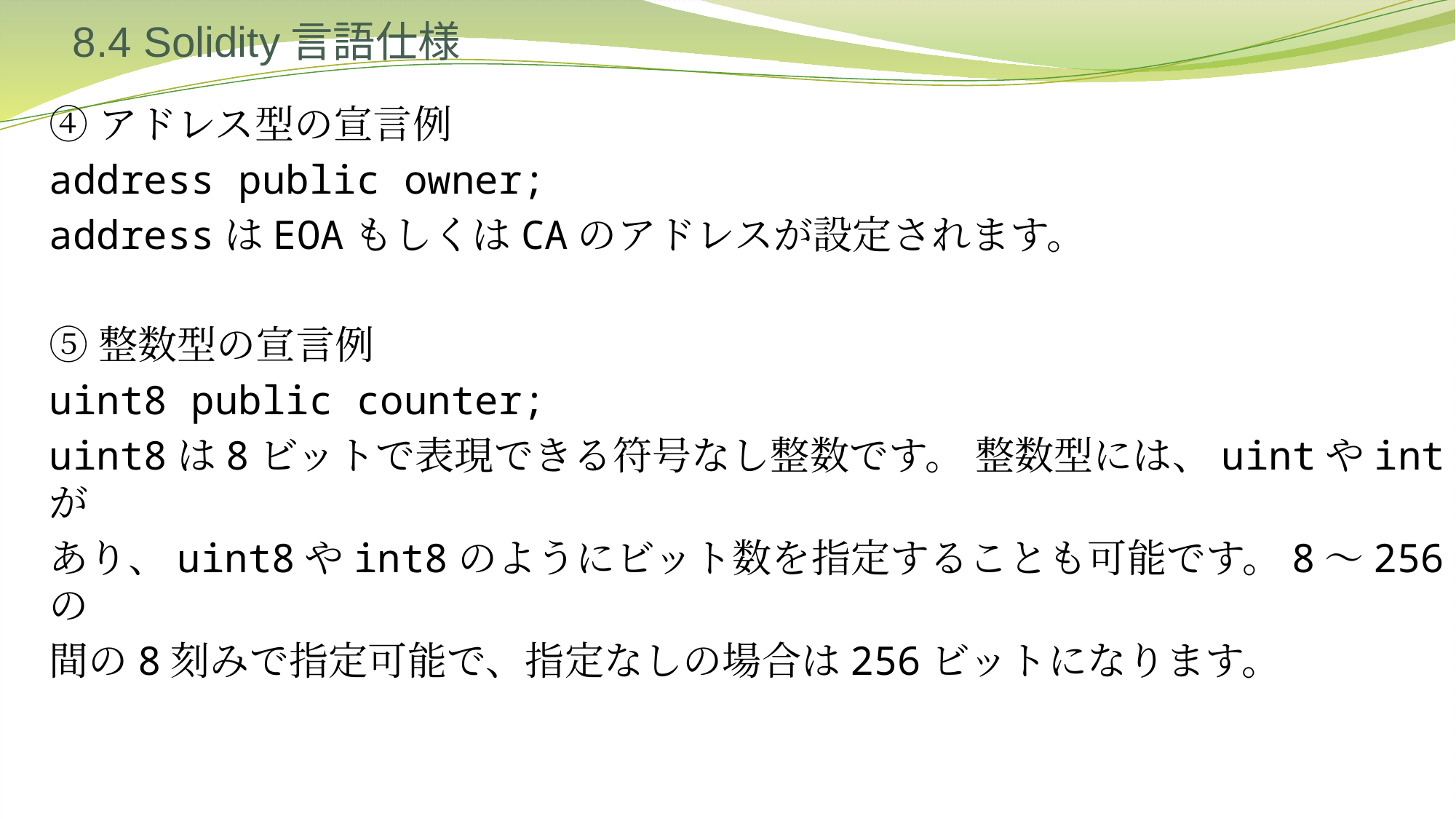

# 8.4 Solidity言語仕様

④アドレス型の宣言例
address public owner;
addressはEOAもしくはCAのアドレスが設定されます。

⑤整数型の宣言例
uint8 public counter;
uint8は8ビットで表現できる符号なし整数です。 整数型には、uintやintが
あり、uint8やint8のようにビット数を指定することも可能です。8～256の
間の8刻みで指定可能で、指定なしの場合は256ビットになります。